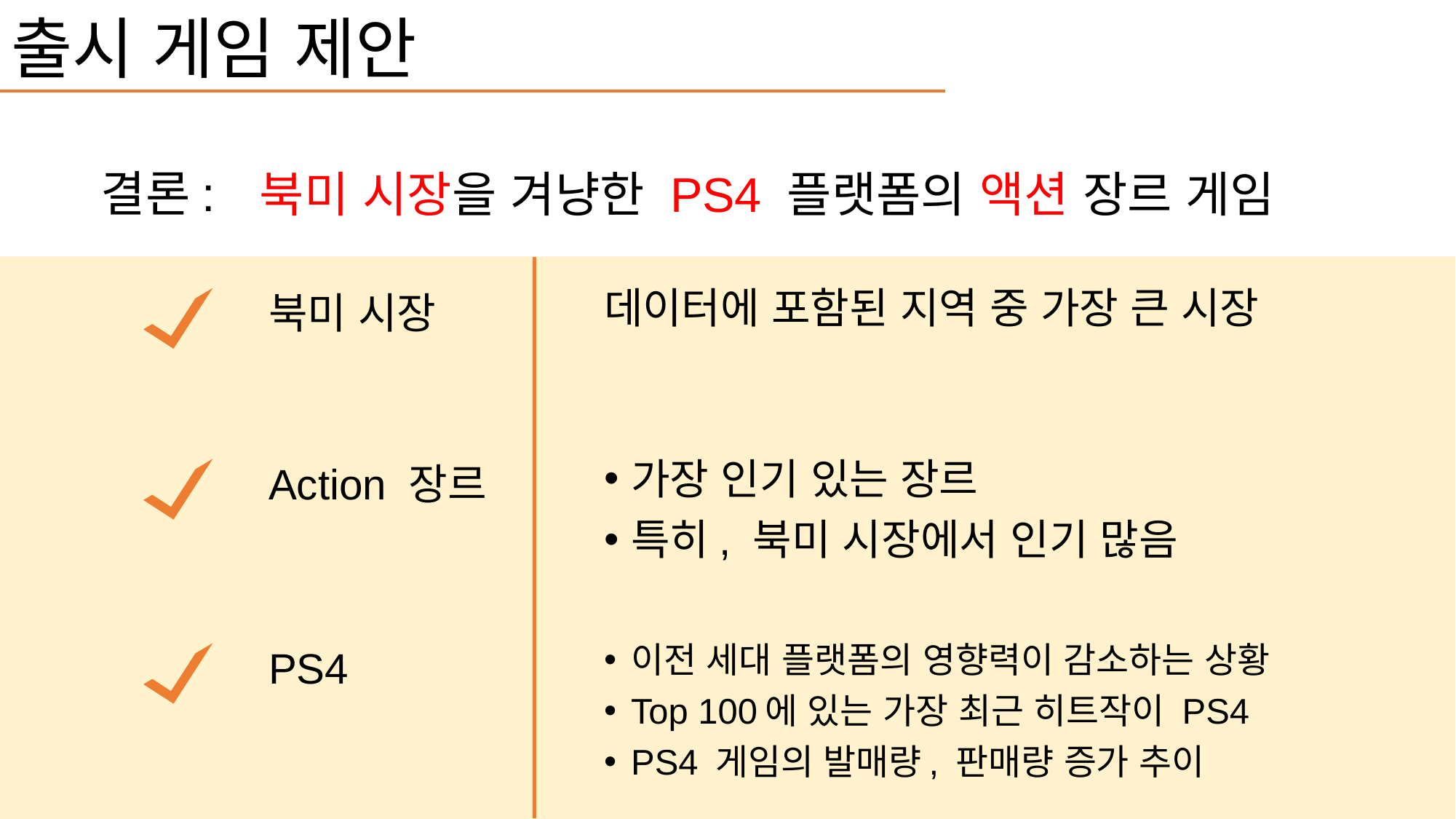

# 출시 게임 제안
결론:
북미 시장을 겨냥한 PS4 플랫폼의 액션 장르 게임

데이터에 포함된 지역 중 가장 큰 시장

북미 시장

가장 인기 있는 장르
특히, 북미 시장에서 인기 많음
Action 장르

PS4
이전 세대 플랫폼의 영향력이 감소하는 상황
Top 100에 있는 가장 최근 히트작이 PS4
PS4 게임의 발매량, 판매량 증가 추이